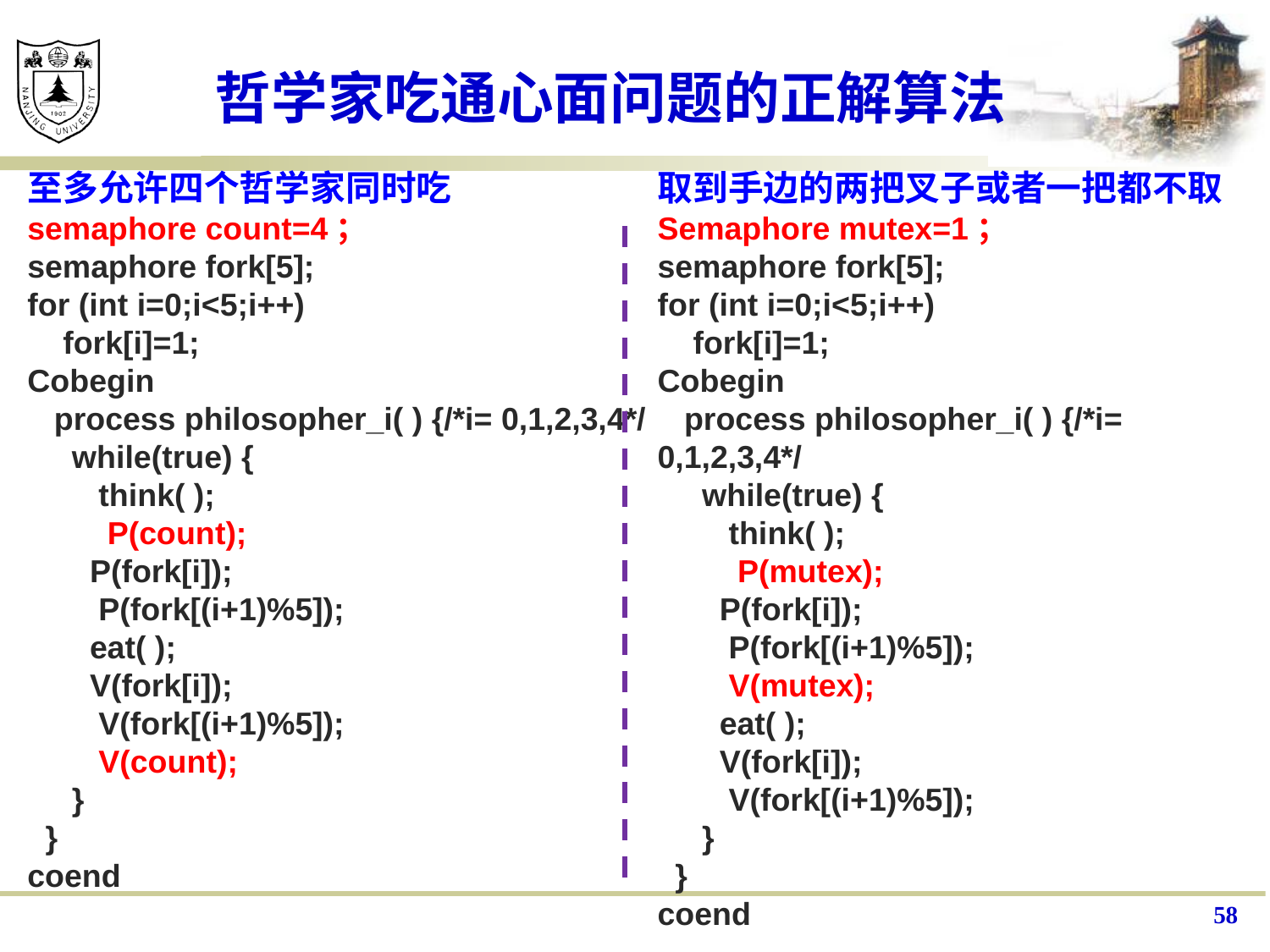

# 哲学家吃通心面问题的正解算法
至多允许四个哲学家同时吃
semaphore count=4；
semaphore fork[5];
for (int i=0;i<5;i++)
    fork[i]=1;
Cobegin
   process philosopher_i( ) {/*i= 0,1,2,3,4*/
     while(true) {
        think( );
         P(count);
       P(fork[i]);
        P(fork[(i+1)%5]);
       eat( );
       V(fork[i]);
        V(fork[(i+1)%5]);
        V(count);
     }
  }
coend
取到手边的两把叉子或者一把都不取
Semaphore mutex=1；
semaphore fork[5];
for (int i=0;i<5;i++)
    fork[i]=1;
Cobegin
   process philosopher_i( ) {/*i= 0,1,2,3,4*/
     while(true) {
        think( );
         P(mutex);
       P(fork[i]);
        P(fork[(i+1)%5]);
        V(mutex);
       eat( );
       V(fork[i]);
        V(fork[(i+1)%5]);
     }
  }
coend
58